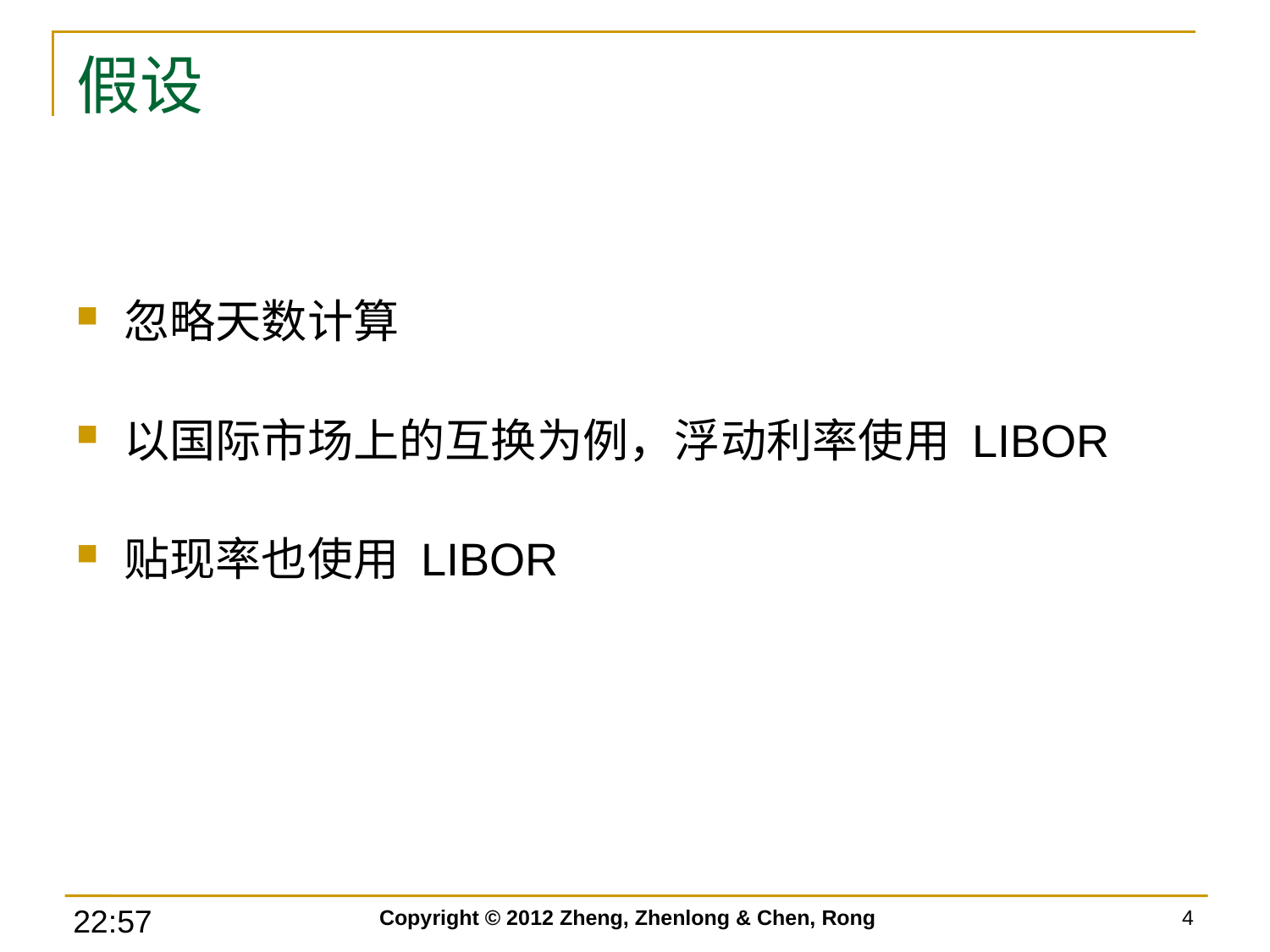

# 假设

忽略天数计算

以国际市场上的互换为例，浮动利率使用 LIBOR

贴现率也使用 LIBOR
Copyright © 2012 Zheng, Zhenlong & Chen, Rong
4